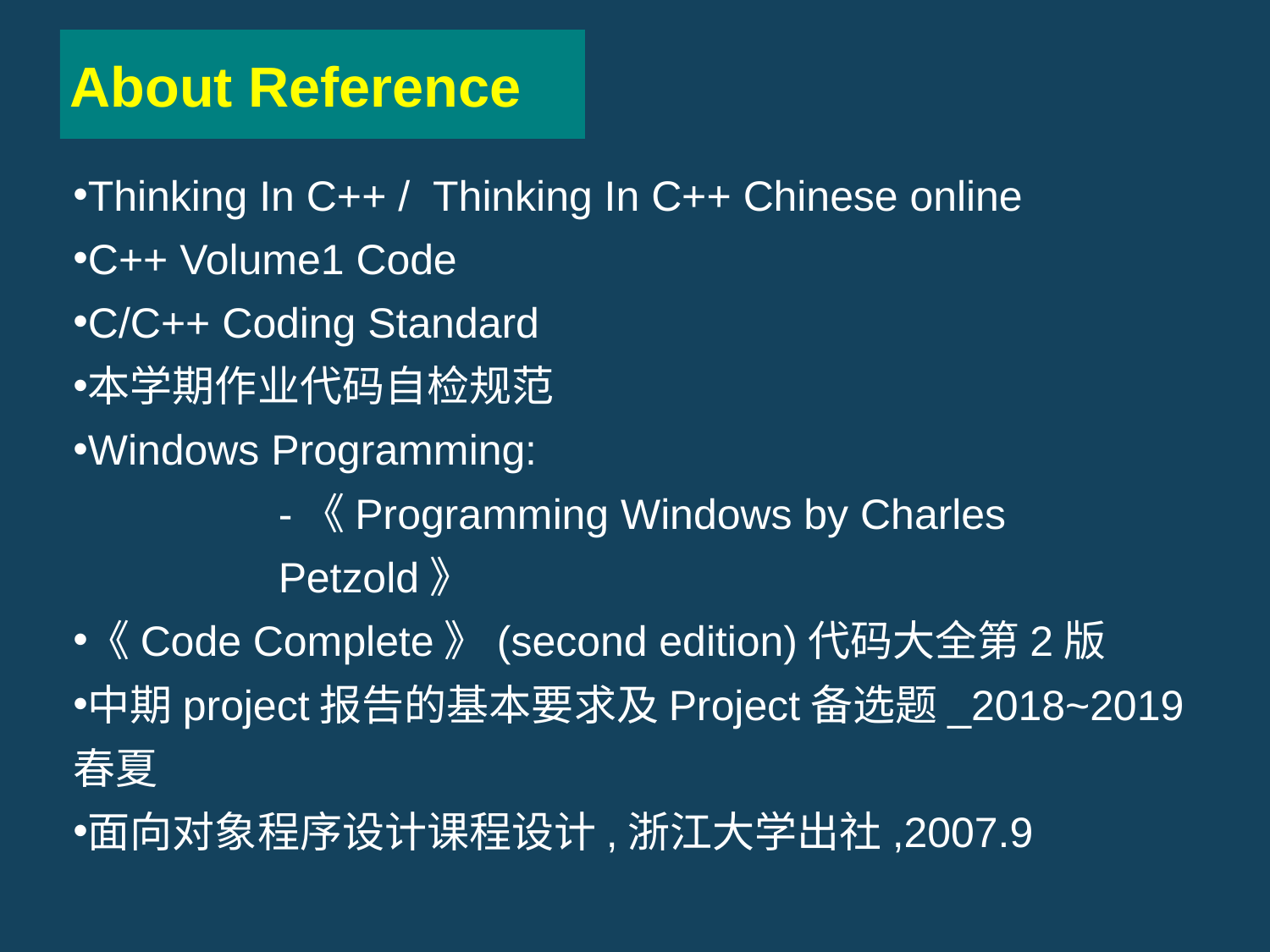

# About Reference
Thinking In C++ /  Thinking In C++ Chinese online
C++ Volume1 Code
C/C++ Coding Standard
本学期作业代码自检规范
Windows Programming:
-《Programming Windows by Charles Petzold》
《Code Complete》(second edition)代码大全第2版
中期project报告的基本要求及Project备选题_2018~2019春夏
面向对象程序设计课程设计,浙江大学出社,2007.9